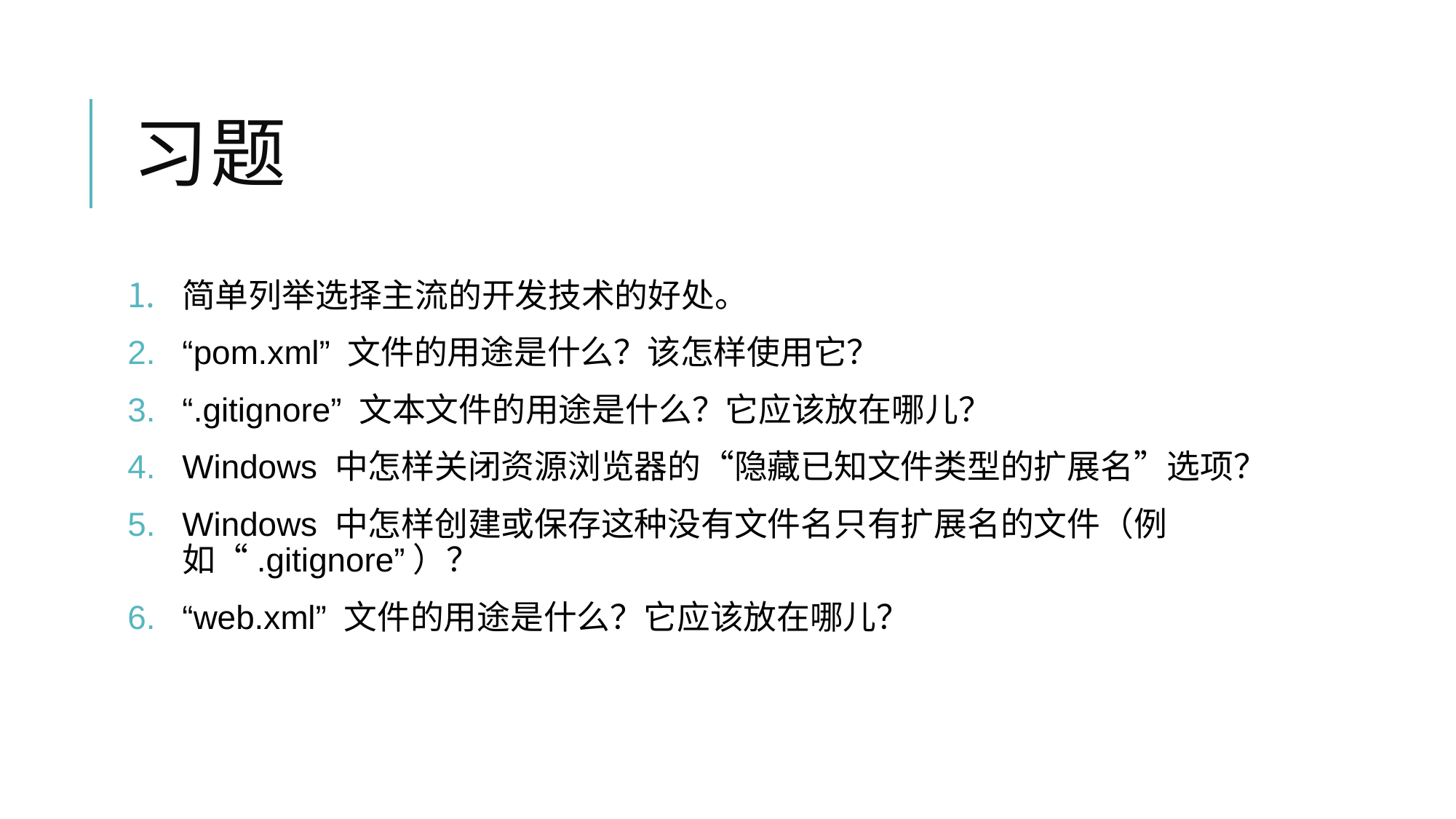

# 习题
简单列举选择主流的开发技术的好处。
“pom.xml” 文件的用途是什么？该怎样使用它？
“.gitignore” 文本文件的用途是什么？它应该放在哪儿？
Windows 中怎样关闭资源浏览器的“隐藏已知文件类型的扩展名”选项？
Windows 中怎样创建或保存这种没有文件名只有扩展名的文件（例如“.gitignore”）？
“web.xml” 文件的用途是什么？它应该放在哪儿？